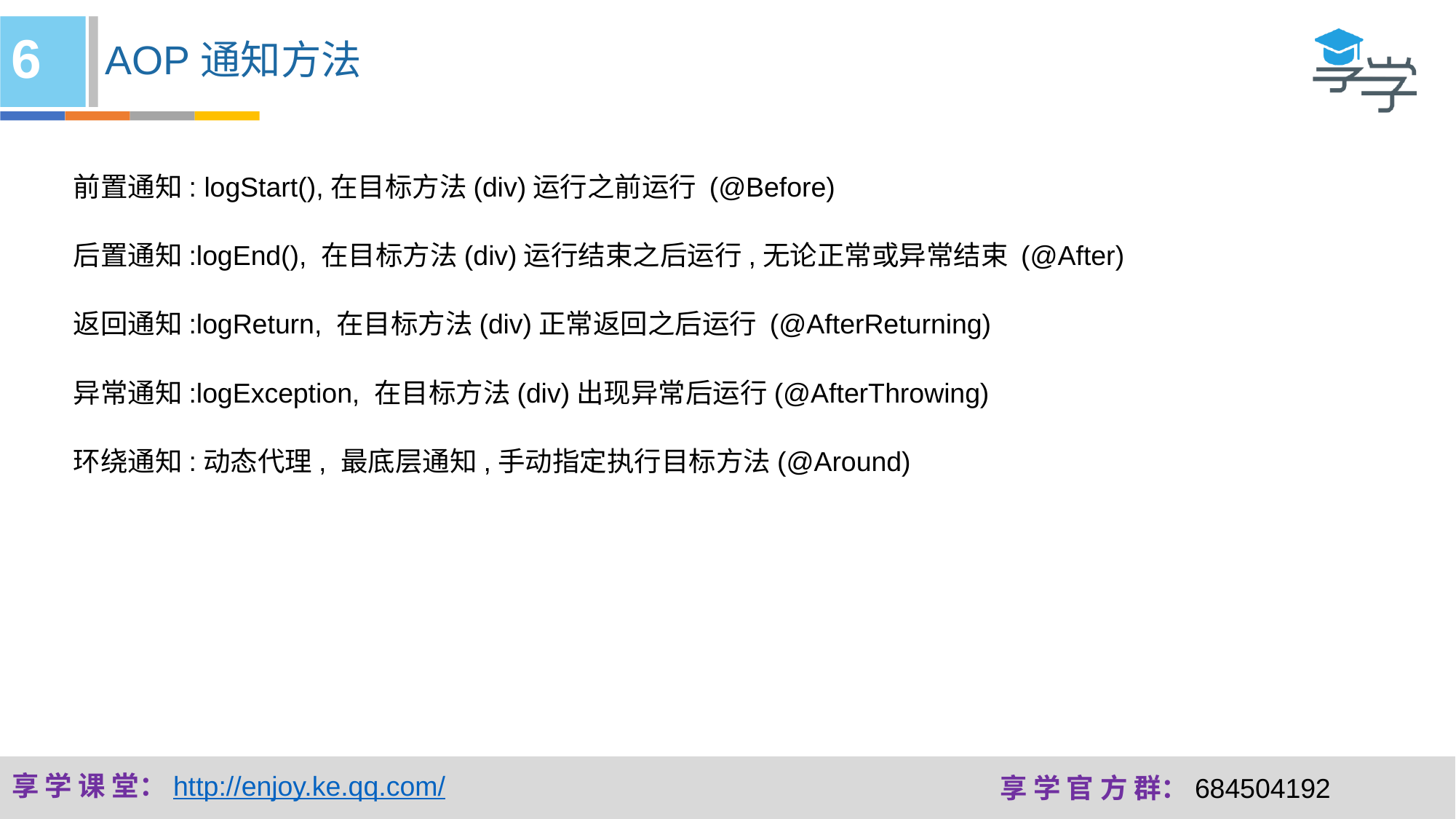

6
AOP通知方法

      前置通知: logStart(),在目标方法(div)运行之前运行 (@Before)
      后置通知:logEnd(), 在目标方法(div)运行结束之后运行,无论正常或异常结束 (@After)
      返回通知:logReturn, 在目标方法(div)正常返回之后运行 (@AfterReturning)
      异常通知:logException, 在目标方法(div)出现异常后运行(@AfterThrowing)
      环绕通知:动态代理, 最底层通知,手动指定执行目标方法(@Around)